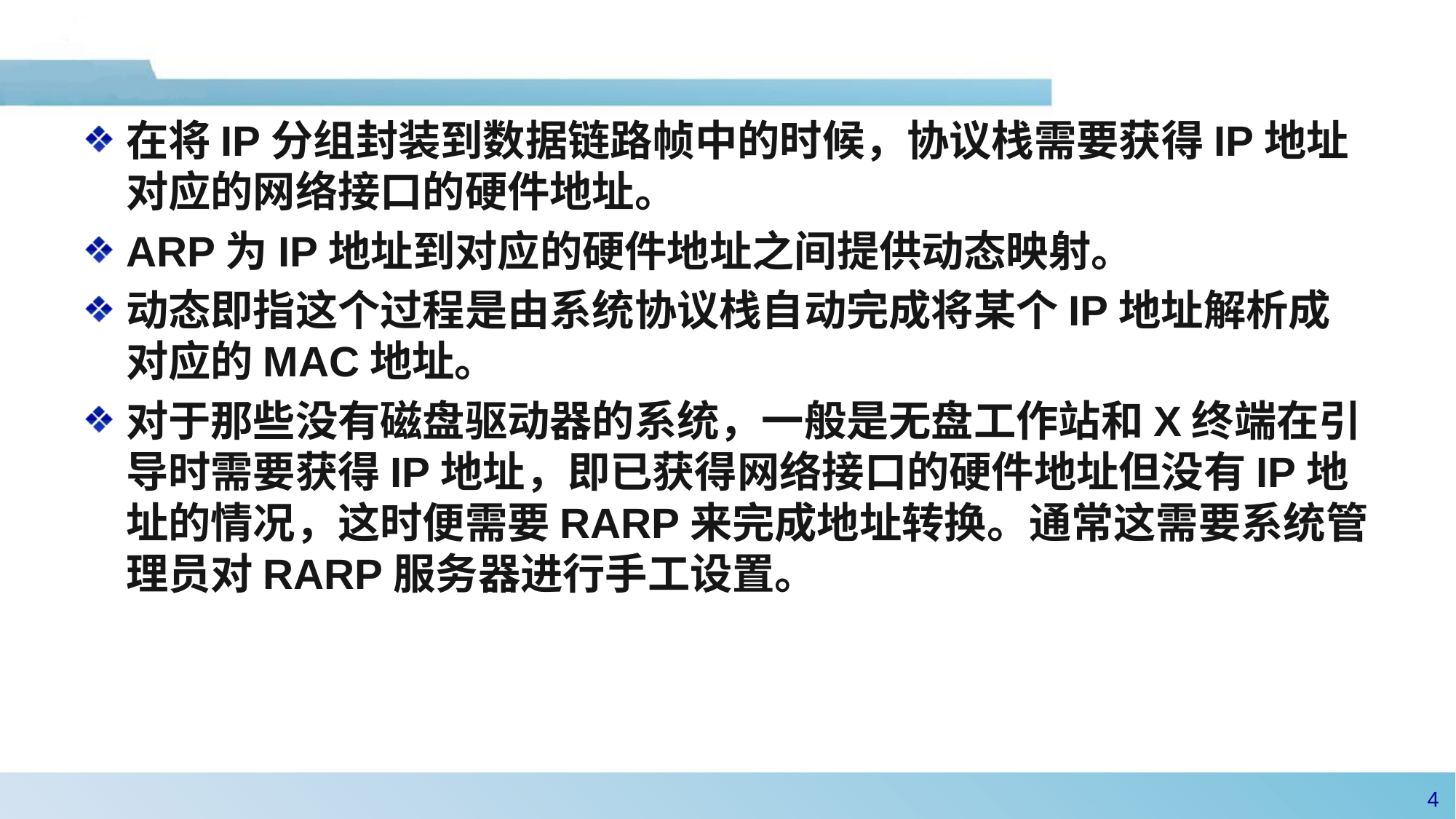

在将IP分组封装到数据链路帧中的时候，协议栈需要获得IP地址对应的网络接口的硬件地址。
ARP为IP地址到对应的硬件地址之间提供动态映射。
动态即指这个过程是由系统协议栈自动完成将某个IP地址解析成对应的MAC地址。
对于那些没有磁盘驱动器的系统，一般是无盘工作站和X终端在引导时需要获得IP地址，即已获得网络接口的硬件地址但没有IP地址的情况，这时便需要RARP来完成地址转换。通常这需要系统管理员对RARP服务器进行手工设置。
4